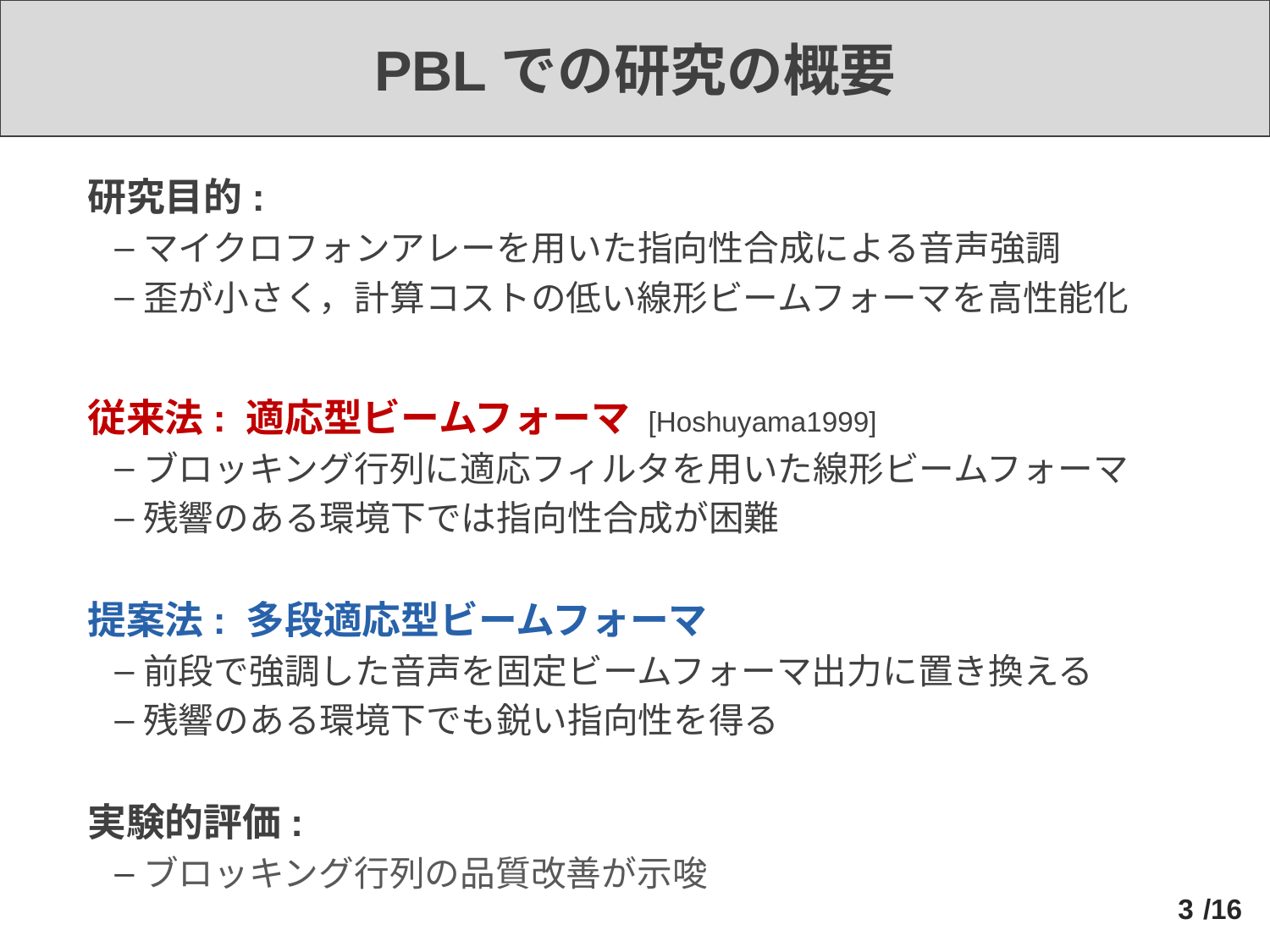

# PBLでの研究の概要
研究目的:
マイクロフォンアレーを用いた指向性合成による音声強調
歪が小さく，計算コストの低い線形ビームフォーマを高性能化

従来法: 適応型ビームフォーマ [Hoshuyama1999]
ブロッキング行列に適応フィルタを用いた線形ビームフォーマ
残響のある環境下では指向性合成が困難

提案法: 多段適応型ビームフォーマ
前段で強調した音声を固定ビームフォーマ出力に置き換える
残響のある環境下でも鋭い指向性を得る

実験的評価:
ブロッキング行列の品質改善が示唆
3